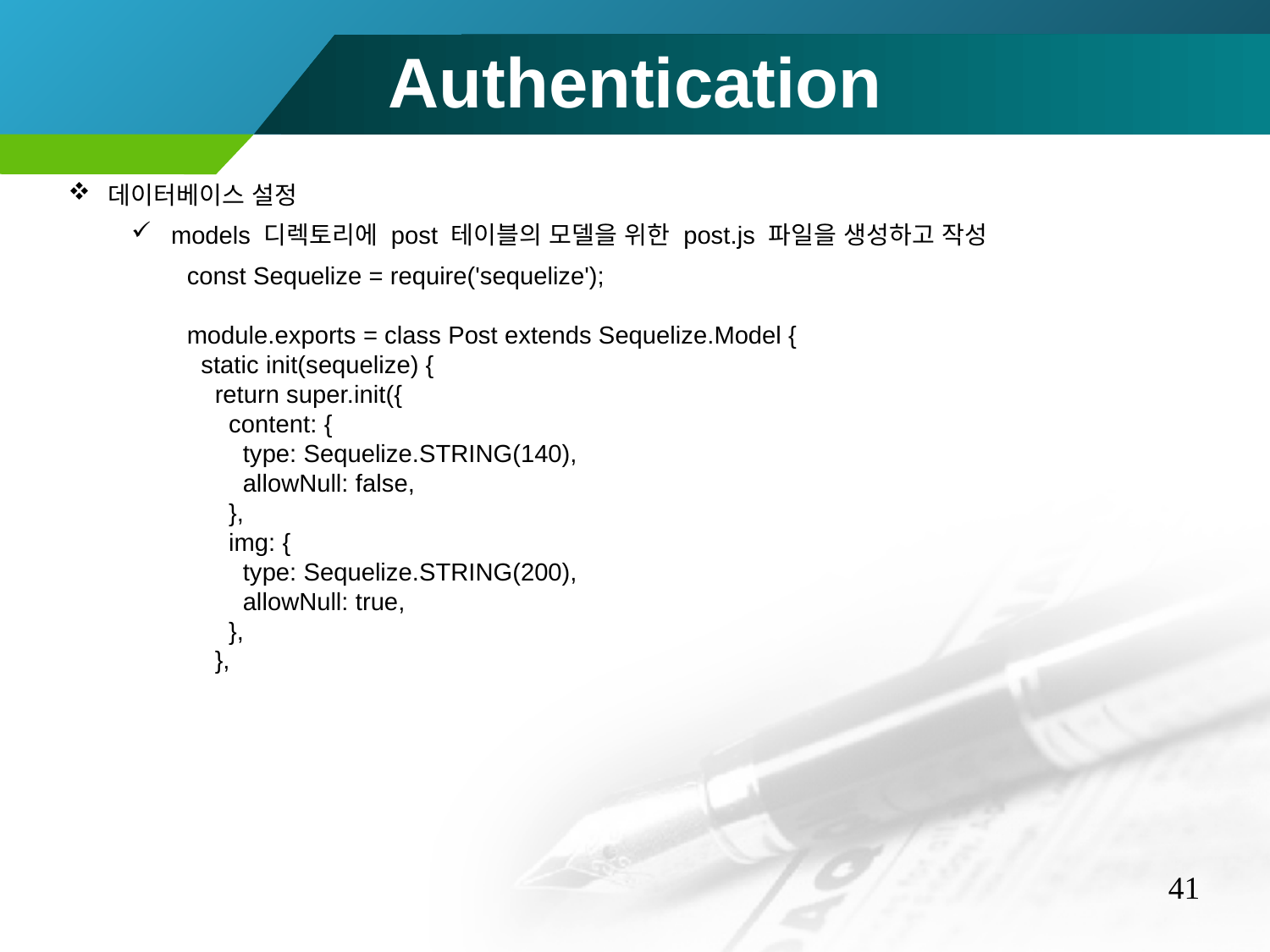

Authentication
데이터베이스 설정
models 디렉토리에 post 테이블의 모델을 위한 post.js 파일을 생성하고 작성
const Sequelize = require('sequelize');

module.exports = class Post extends Sequelize.Model {
  static init(sequelize) {
    return super.init({
      content: {
        type: Sequelize.STRING(140),
        allowNull: false,
      },
      img: {
        type: Sequelize.STRING(200),
        allowNull: true,
      },
    },

41